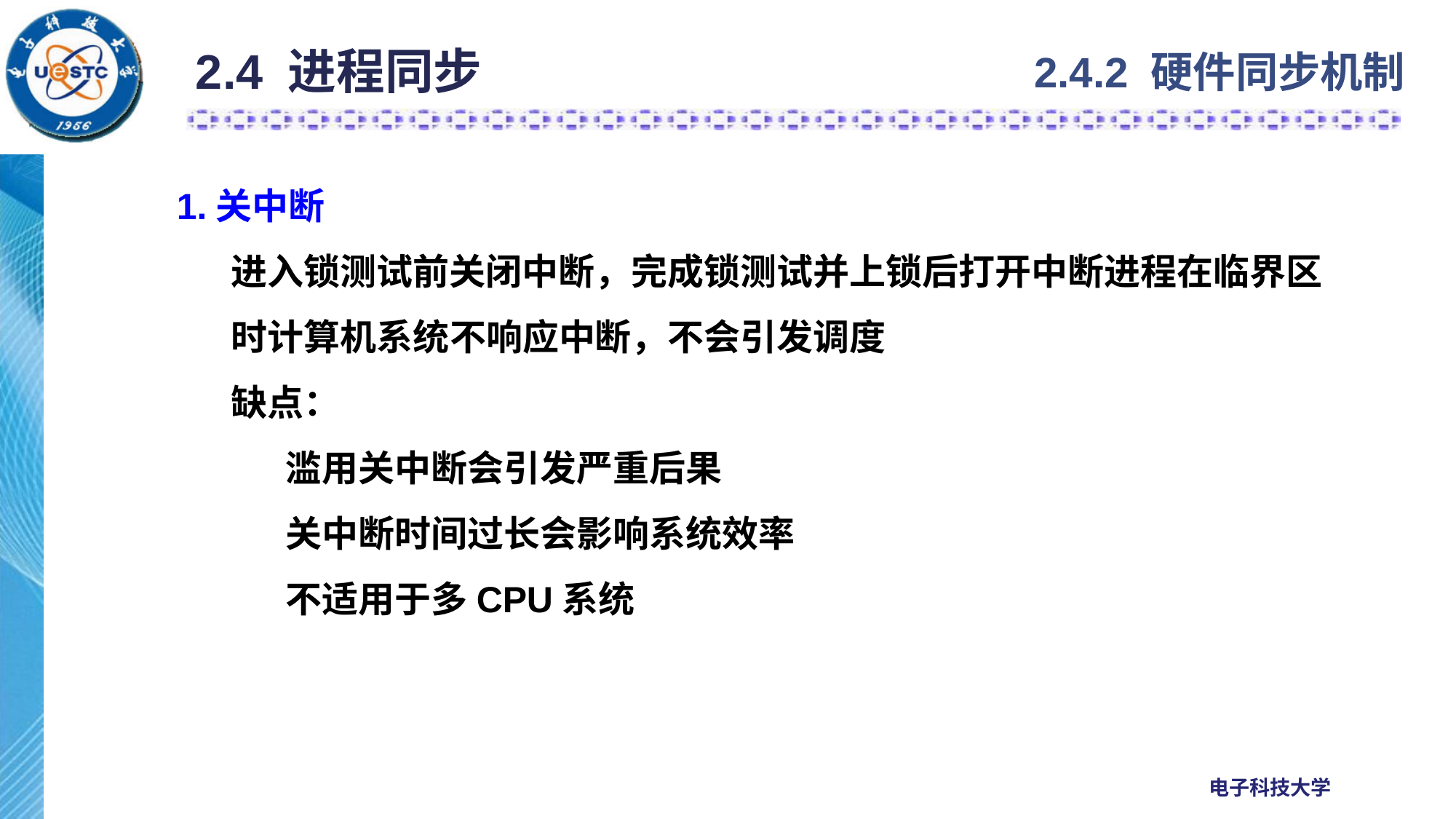

2.4 进程同步
2.4.2 硬件同步机制
1.关中断
进入锁测试前关闭中断，完成锁测试并上锁后打开中断进程在临界区时计算机系统不响应中断，不会引发调度
缺点：
滥用关中断会引发严重后果
关中断时间过长会影响系统效率
不适用于多CPU系统